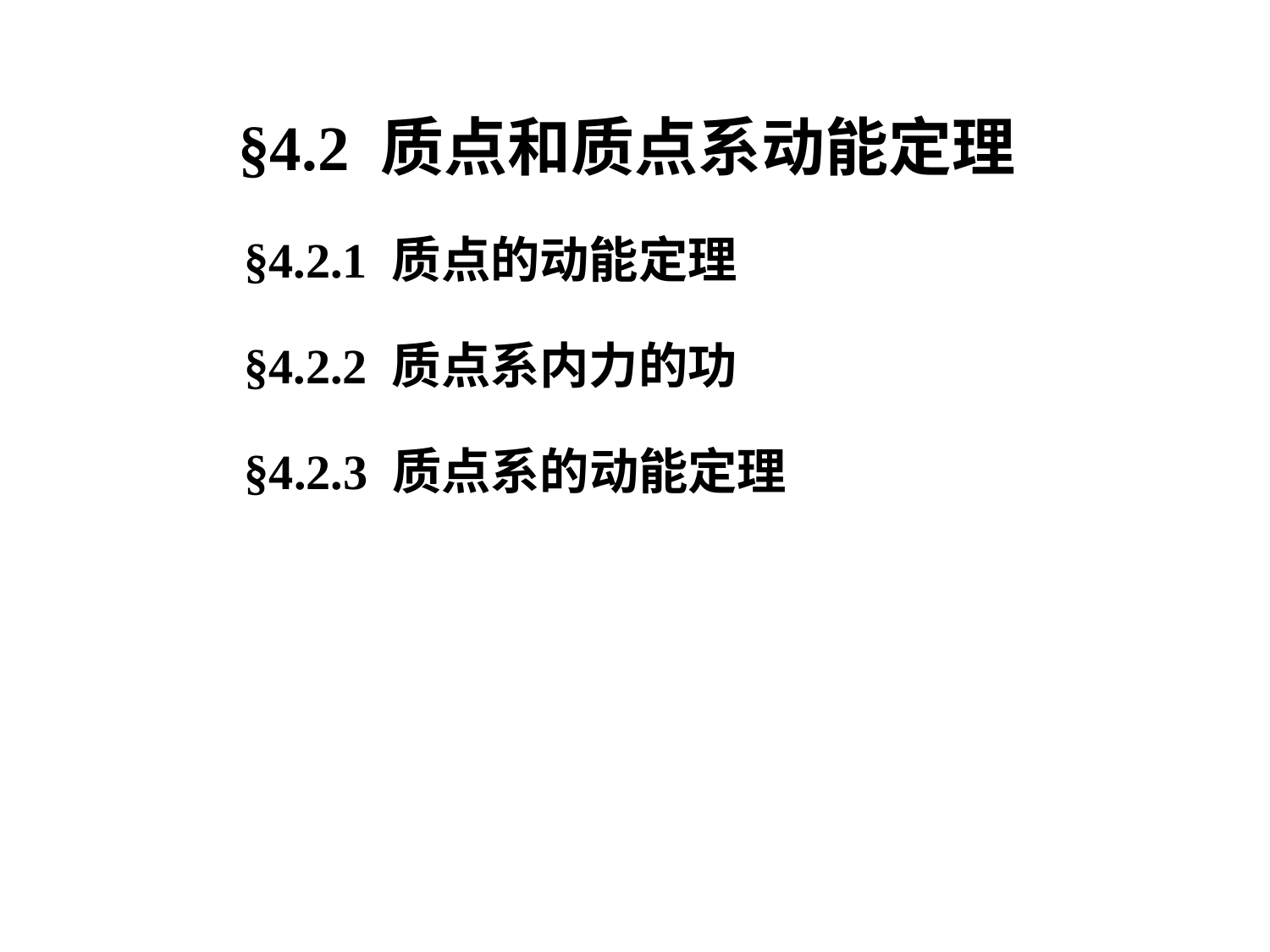

§4.2 质点和质点系动能定理
§4.2.1 质点的动能定理
§4.2.2 质点系内力的功
§4.2.3 质点系的动能定理